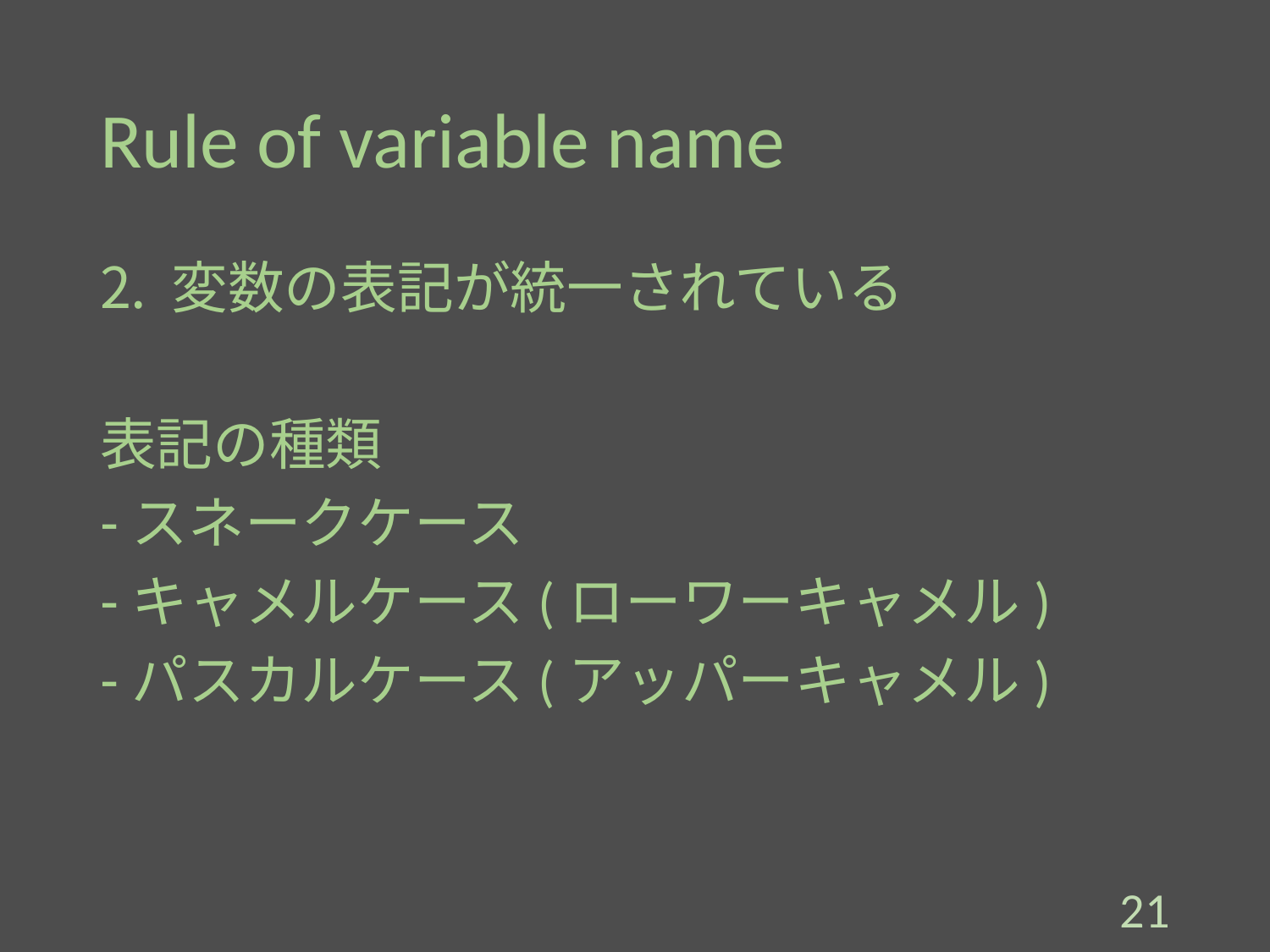

# Rule of variable name
変数の表記が統一されている

表記の種類
スネークケース
キャメルケース(ローワーキャメル)
パスカルケース(アッパーキャメル)
21